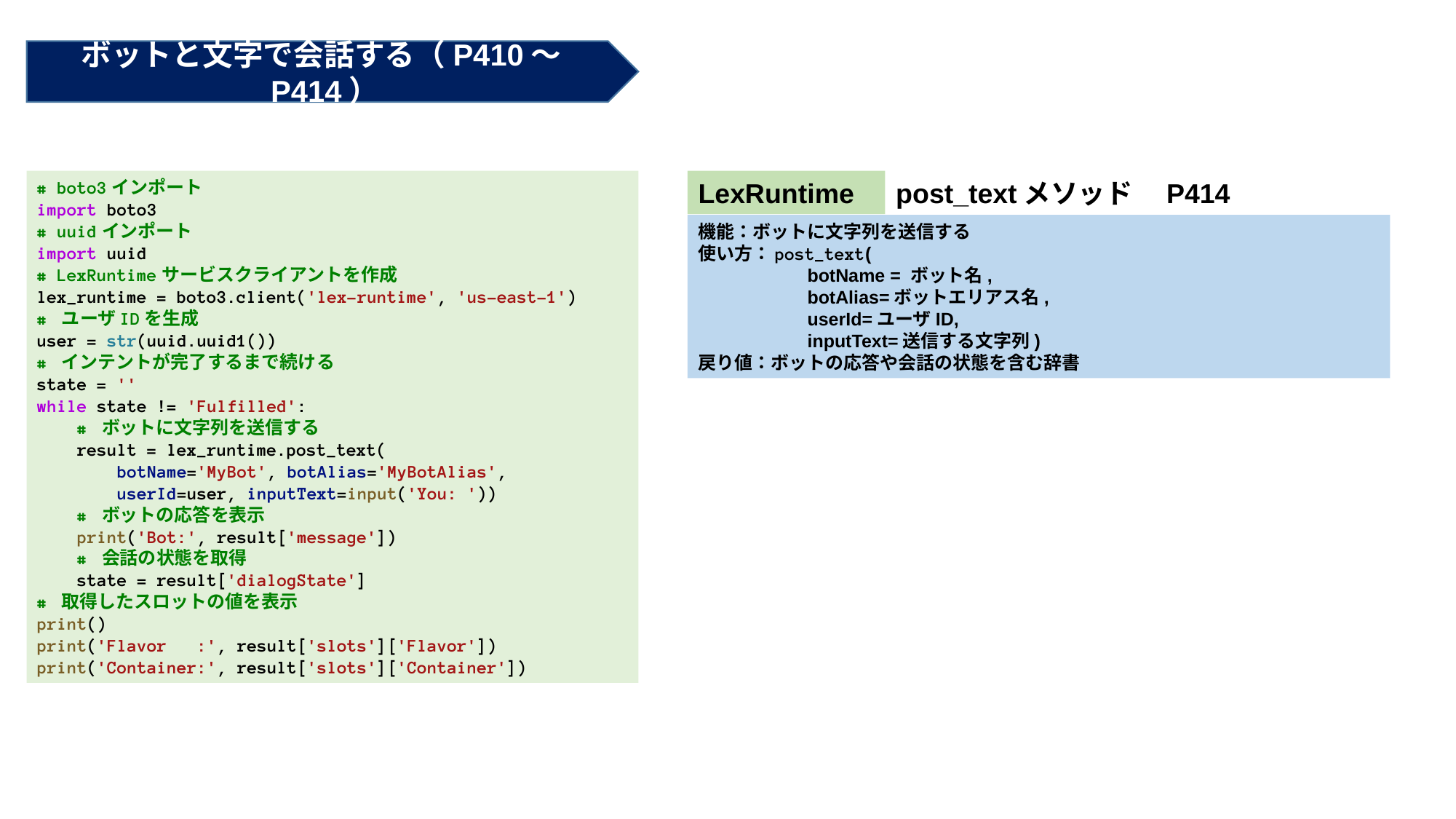

ボットと文字で会話する（P410～P414）
# boto3インポート
import boto3
# uuidインポート
import uuid
# LexRuntimeサービスクライアントを作成
lex_runtime = boto3.client('lex-runtime', 'us-east-1')
# ユーザIDを生成
user = str(uuid.uuid1())
# インテントが完了するまで続ける
state = ''
while state != 'Fulfilled':
    # ボットに文字列を送信する
    result = lex_runtime.post_text(
        botName='MyBot', botAlias='MyBotAlias',
        userId=user, inputText=input('You: '))
    # ボットの応答を表示
    print('Bot:', result['message'])
    # 会話の状態を取得
    state = result['dialogState']
# 取得したスロットの値を表示
print()
print('Flavor   :', result['slots']['Flavor'])
print('Container:', result['slots']['Container'])
LexRuntime
post_textメソッド　P414
機能：ボットに文字列を送信する
使い方：post_text(
	botName = ボット名,
	botAlias=ボットエリアス名,
	userId=ユーザID,
	inputText=送信する文字列)
戻り値：ボットの応答や会話の状態を含む辞書